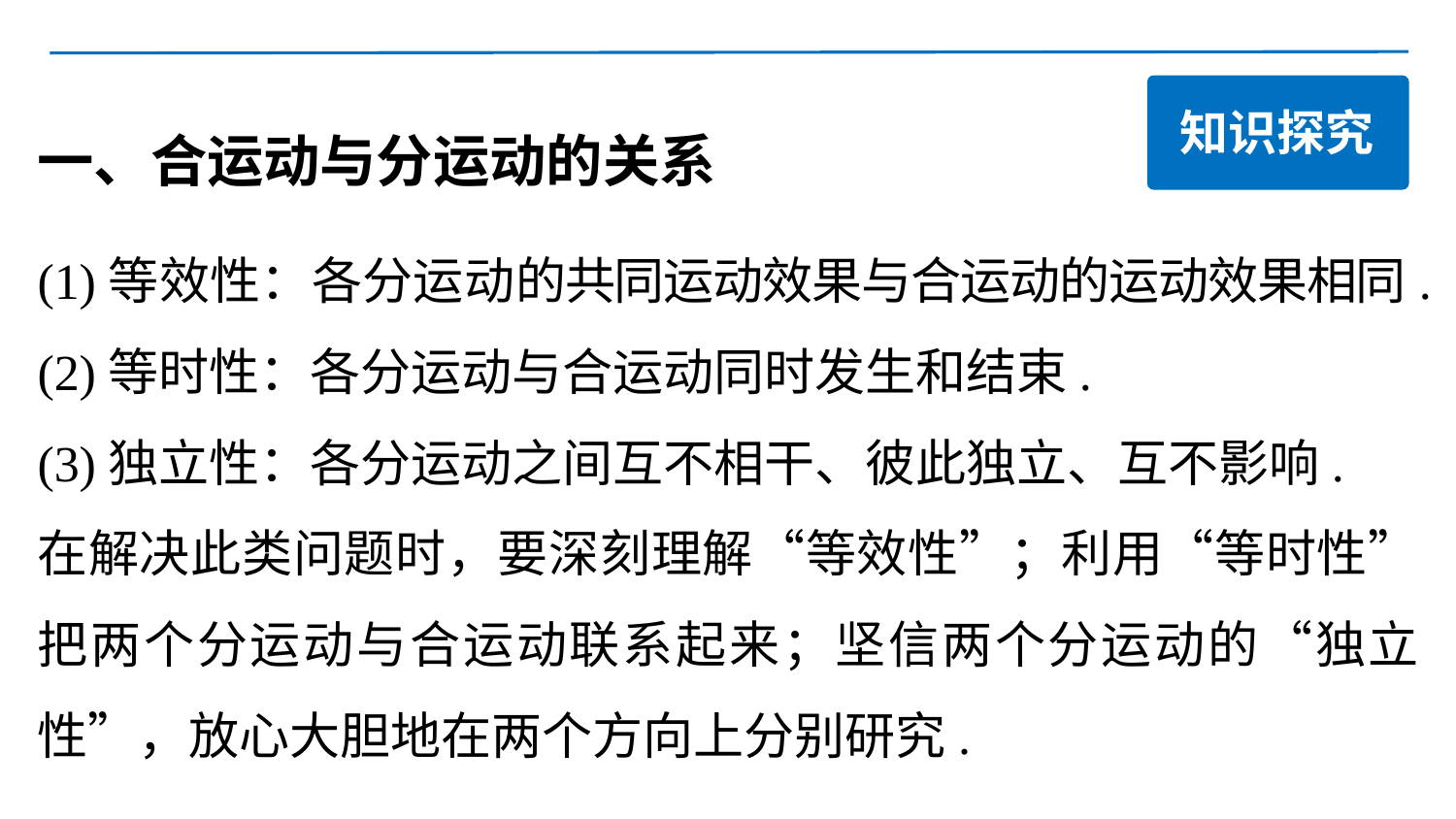

一、合运动与分运动的关系
知识探究
(1)等效性：各分运动的共同运动效果与合运动的运动效果相同.
(2)等时性：各分运动与合运动同时发生和结束.
(3)独立性：各分运动之间互不相干、彼此独立、互不影响.
在解决此类问题时，要深刻理解“等效性”；利用“等时性”把两个分运动与合运动联系起来；坚信两个分运动的“独立性”，放心大胆地在两个方向上分别研究.